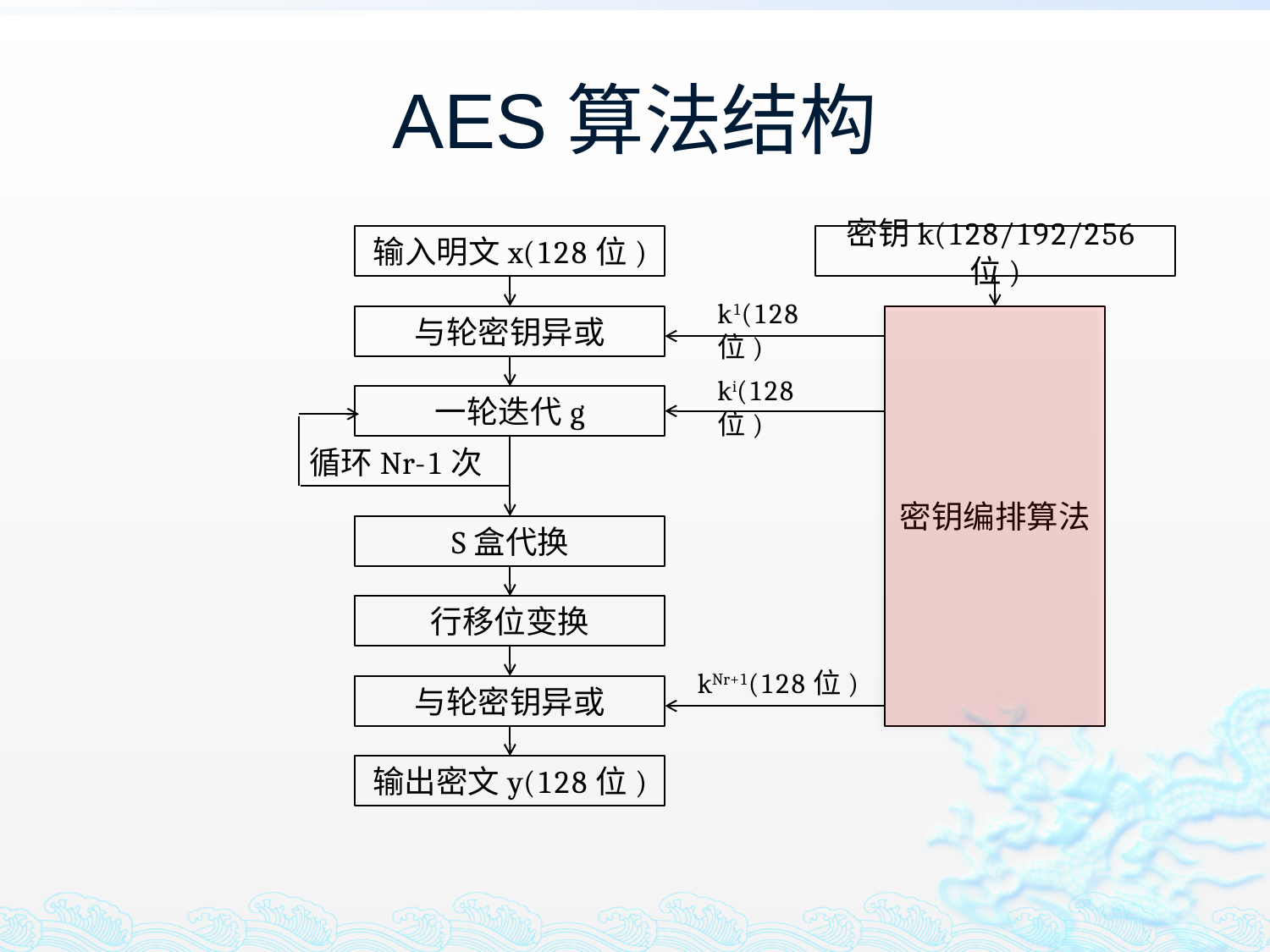

# AES算法结构
输入明文x(128位)
密钥k(128/192/256位)
k1(128位)
与轮密钥异或
密钥编排算法

ki(128位)
一轮迭代g
循环Nr-1次
S盒代换
行移位变换
kNr+1(128位)
与轮密钥异或
输出密文y(128位)